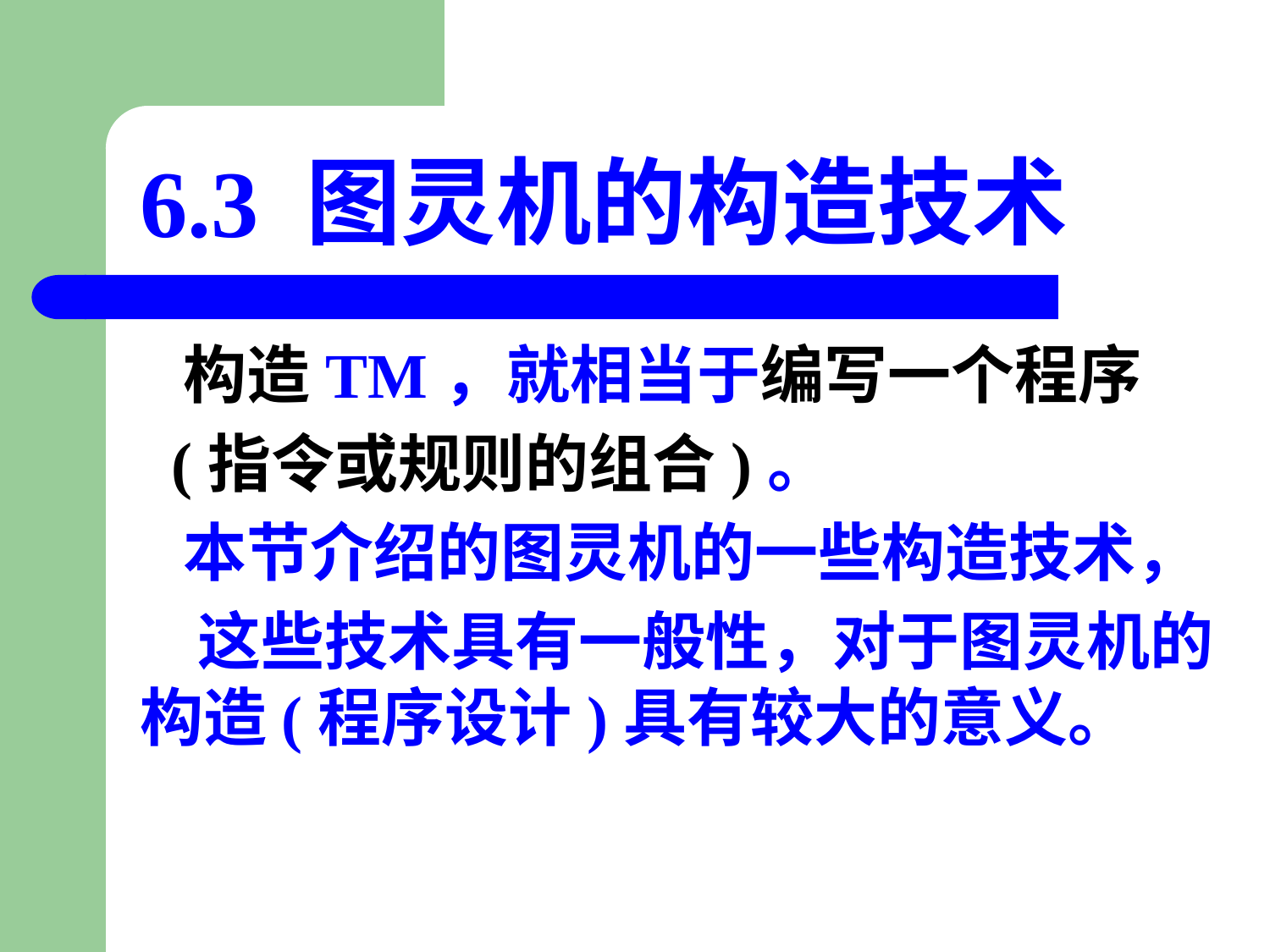

# 6.3 图灵机的构造技术
  构造TM，就相当于编写一个程序
  (指令或规则的组合)。
  本节介绍的图灵机的一些构造技术，
   这些技术具有一般性，对于图灵机的构造(程序设计)具有较大的意义。